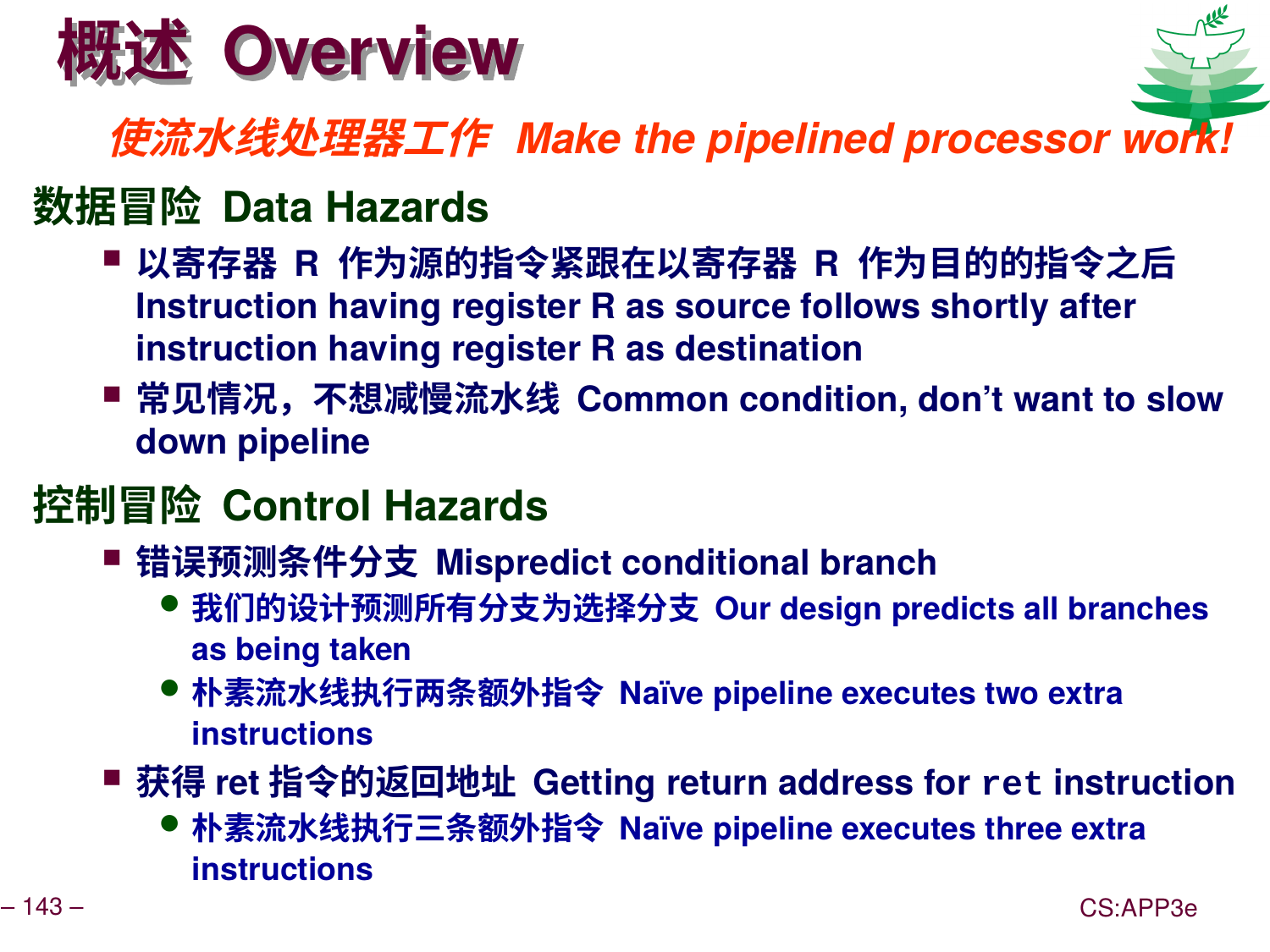

# 概述 Overview
使流水线处理器工作  Make the pipelined processor work!
数据冒险 Data Hazards
以寄存器 R 作为源的指令紧跟在以寄存器 R 作为目的的指令之后Instruction having register R as source follows shortly after instruction having register R as destination
常见情况，不想减慢流水线 Common condition, don’t want to slow down pipeline
控制冒险 Control Hazards
错误预测条件分支 Mispredict conditional branch
我们的设计预测所有分支为选择分支 Our design predicts all branches as being taken
朴素流水线执行两条额外指令 Naïve pipeline executes two extra instructions
获得ret指令的返回地址 Getting return address for ret instruction
朴素流水线执行三条额外指令 Naïve pipeline executes three extra instructions